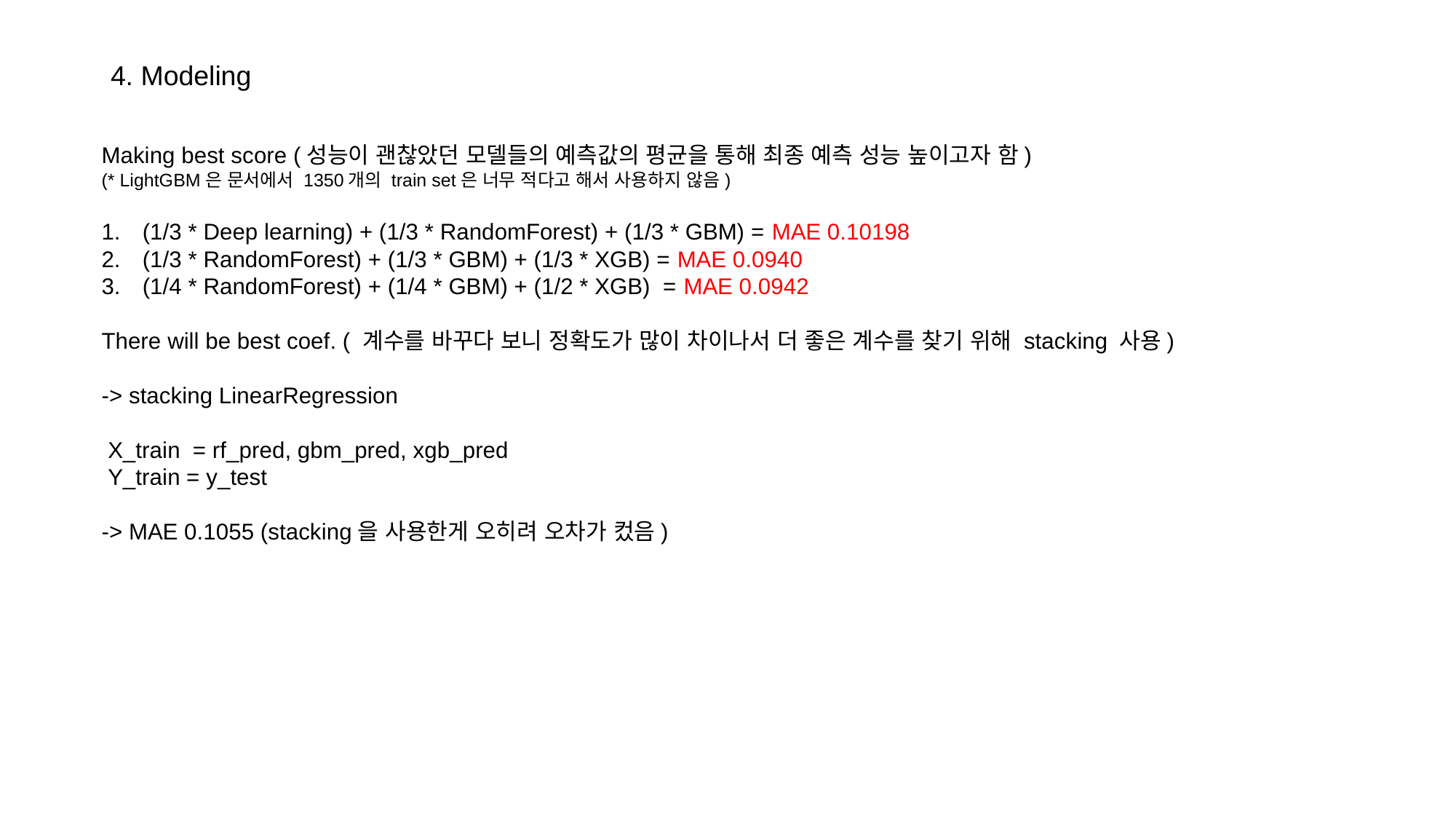

4. Modeling
Making best score (성능이 괜찮았던 모델들의 예측값의 평균을 통해 최종 예측 성능 높이고자 함)
(* LightGBM은 문서에서 1350개의 train set은 너무 적다고 해서 사용하지 않음)

(1/3 * Deep learning) + (1/3 * RandomForest) + (1/3 * GBM) = MAE 0.10198
(1/3 * RandomForest) + (1/3 * GBM) + (1/3 * XGB) = MAE 0.0940
(1/4 * RandomForest) + (1/4 * GBM) + (1/2 * XGB)  = MAE 0.0942

There will be best coef. ( 계수를 바꾸다 보니 정확도가 많이 차이나서 더 좋은 계수를 찾기 위해 stacking 사용)

-> stacking LinearRegression

 X_train  = rf_pred, gbm_pred, xgb_pred
 Y_train = y_test

-> MAE 0.1055 (stacking을 사용한게 오히려 오차가 컸음)